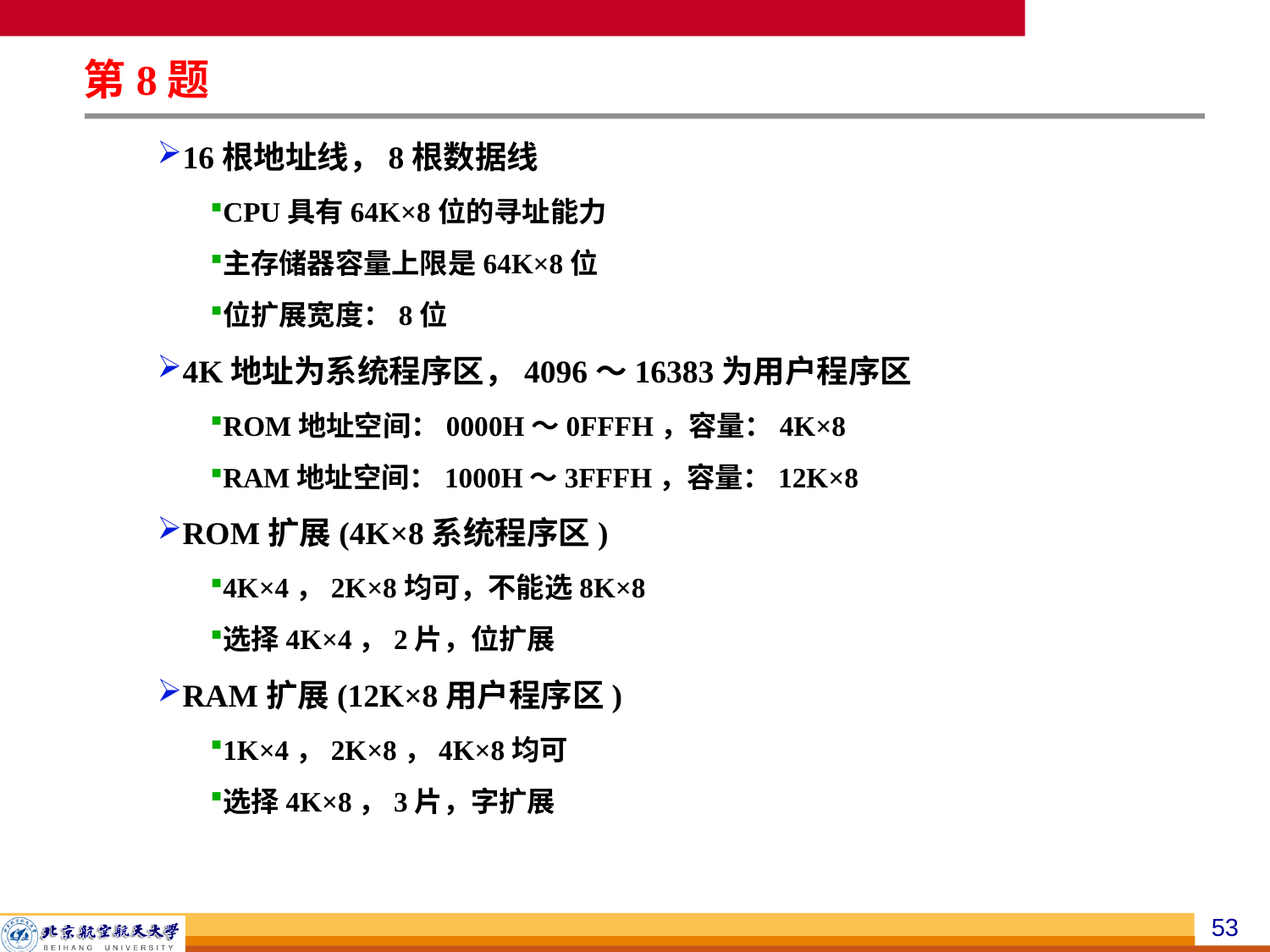

第8题
16根地址线，8根数据线
CPU具有64K×8位的寻址能力
主存储器容量上限是64K×8位
位扩展宽度：8位
4K地址为系统程序区，4096～16383为用户程序区
ROM地址空间：0000H～0FFFH，容量：4K×8
RAM地址空间：1000H～3FFFH，容量：12K×8
ROM扩展(4K×8系统程序区)
4K×4，2K×8均可，不能选8K×8
选择4K×4，2片，位扩展
RAM扩展(12K×8用户程序区)
1K×4，2K×8，4K×8均可
选择4K×8，3片，字扩展